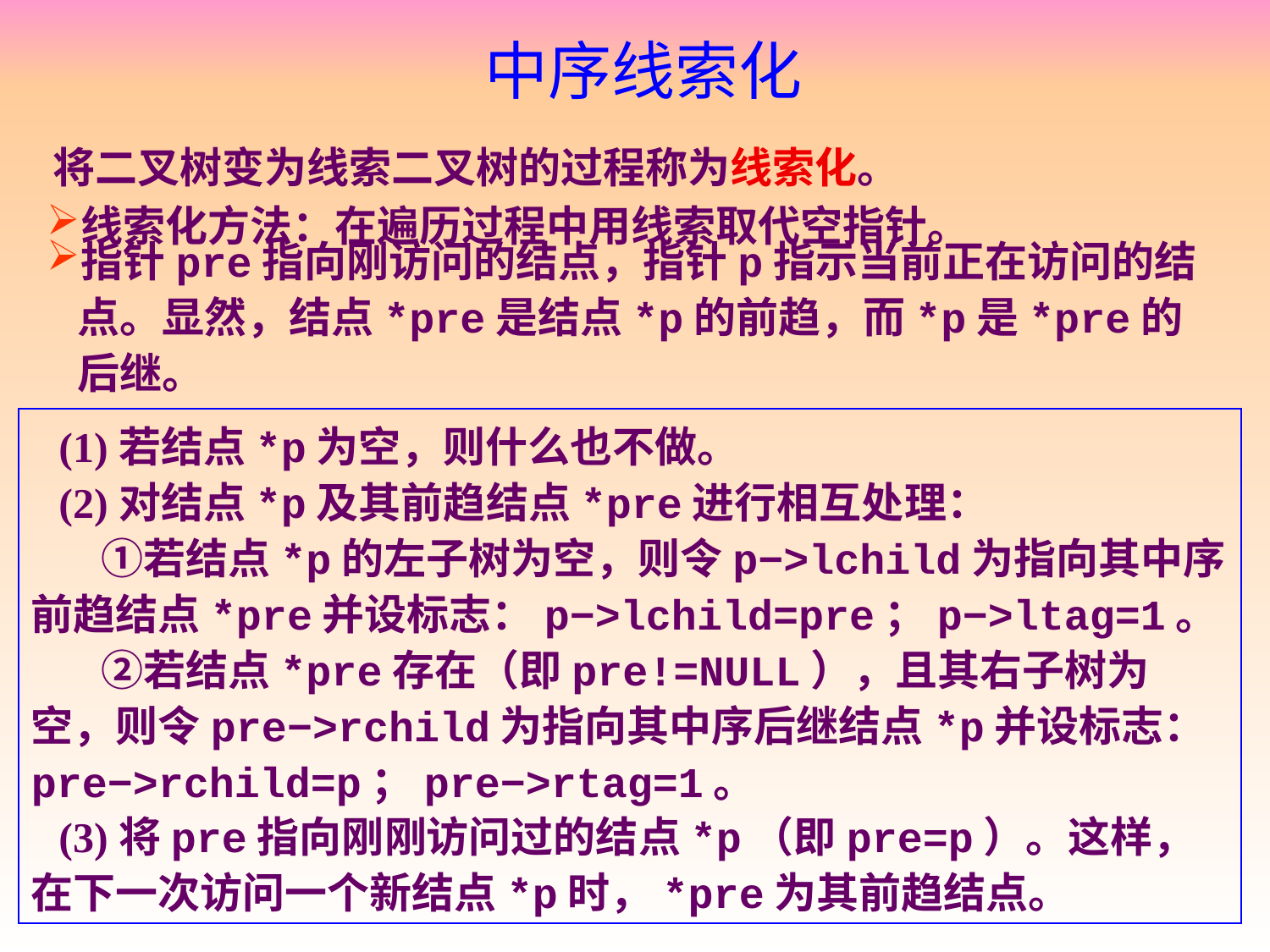

# 中序线索化
将二叉树变为线索二叉树的过程称为线索化。
线索化方法：在遍历过程中用线索取代空指针。
指针pre指向刚访问的结点，指针p指示当前正在访问的结点。显然，结点*pre是结点*p的前趋，而*p是*pre的后继。
(1)若结点*p为空，则什么也不做。
(2)对结点*p及其前趋结点*pre进行相互处理：
　①若结点*p的左子树为空，则令p−>lchild为指向其中序前趋结点*pre并设标志：p−>lchild=pre；p−>ltag=1。
　②若结点*pre存在（即pre!=NULL），且其右子树为空，则令pre−>rchild为指向其中序后继结点*p并设标志：pre−>rchild=p；pre−>rtag=1。
(3)将pre指向刚刚访问过的结点*p（即pre=p）。这样，在下一次访问一个新结点*p时，*pre为其前趋结点。